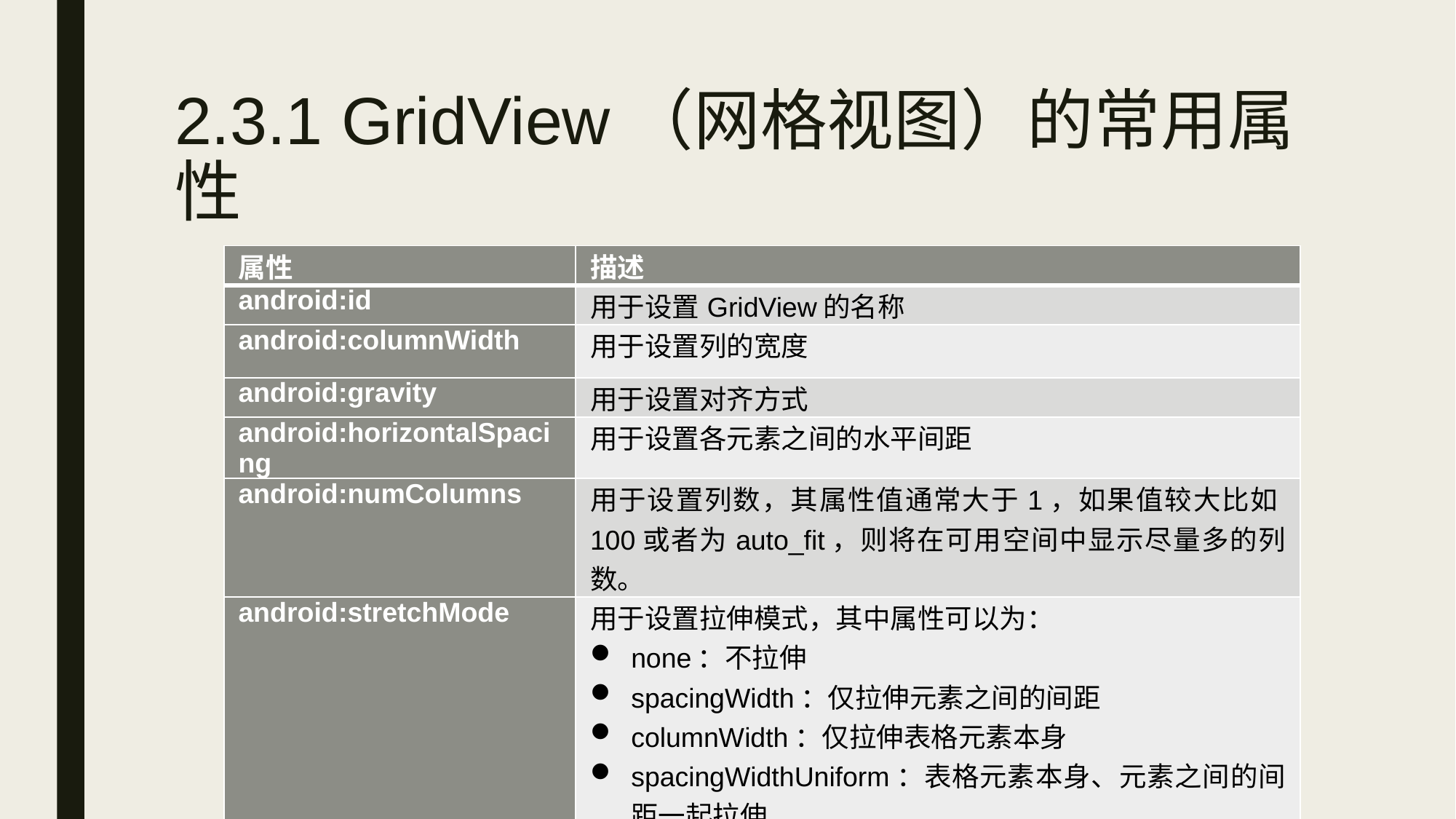

# 2.3.1 GridView（网格视图）的常用属性
| 属性 | 描述 |
| --- | --- |
| android:id | 用于设置GridView的名称 |
| android:columnWidth | 用于设置列的宽度 |
| android:gravity | 用于设置对齐方式 |
| android:horizontalSpacing | 用于设置各元素之间的水平间距 |
| android:numColumns | 用于设置列数，其属性值通常大于1，如果值较大比如100或者为auto\_fit，则将在可用空间中显示尽量多的列数。 |
| android:stretchMode | 用于设置拉伸模式，其中属性可以为： none：不拉伸 spacingWidth：仅拉伸元素之间的间距 columnWidth：仅拉伸表格元素本身 spacingWidthUniform：表格元素本身、元素之间的间距一起拉伸 |
| android:verticalSpacing | 用于设置各元素之间的垂直间距 |